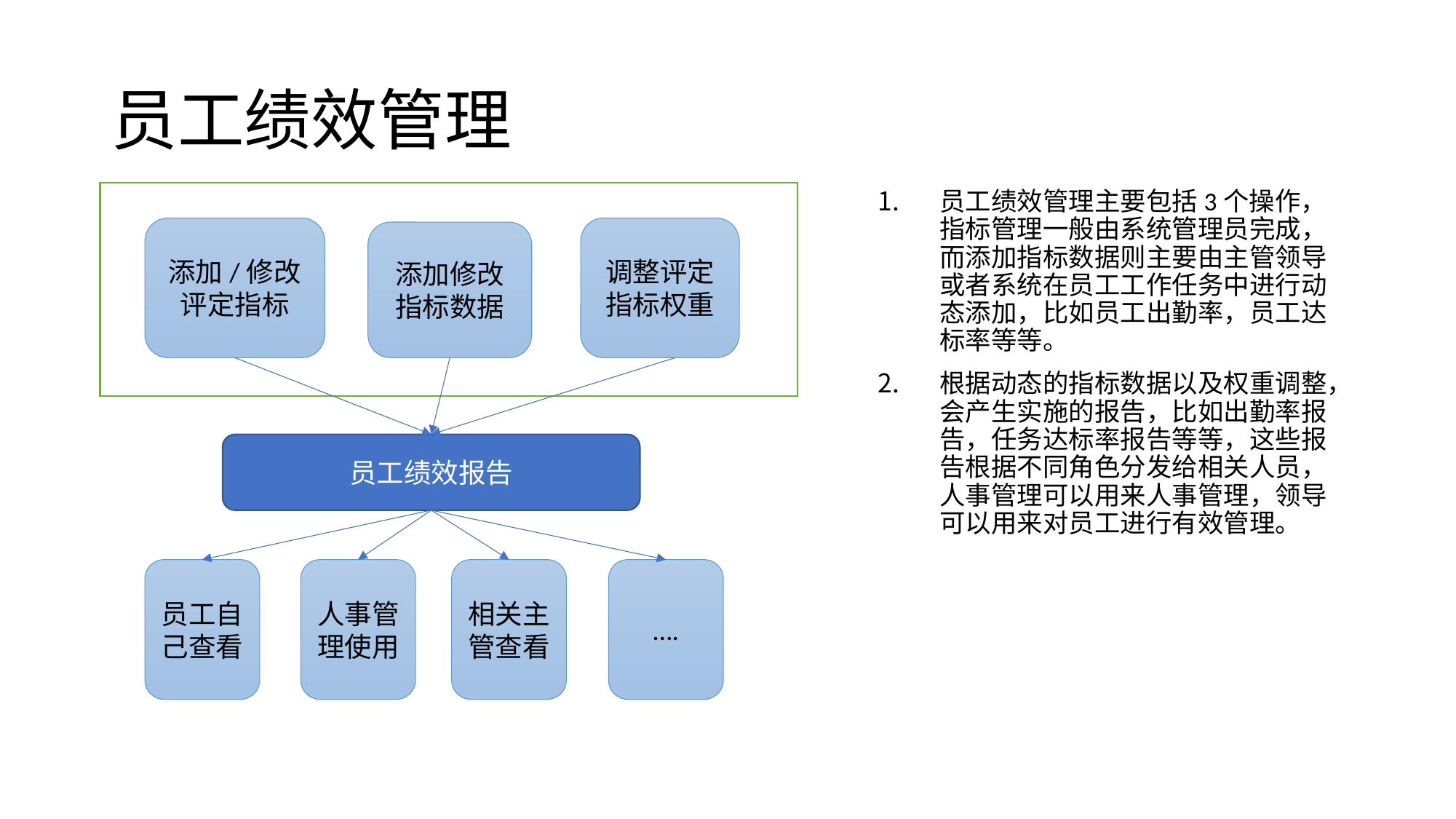

# 员工绩效管理

员工绩效管理主要包括3个操作，指标管理一般由系统管理员完成，而添加指标数据则主要由主管领导或者系统在员工工作任务中进行动态添加，比如员工出勤率，员工达标率等等。
根据动态的指标数据以及权重调整，会产生实施的报告，比如出勤率报告，任务达标率报告等等，这些报告根据不同角色分发给相关人员，人事管理可以用来人事管理，领导可以用来对员工进行有效管理。
调整评定指标权重
添加/修改评定指标
添加修改指标数据
员工绩效报告
员工自己查看
人事管理使用
相关主管查看
….